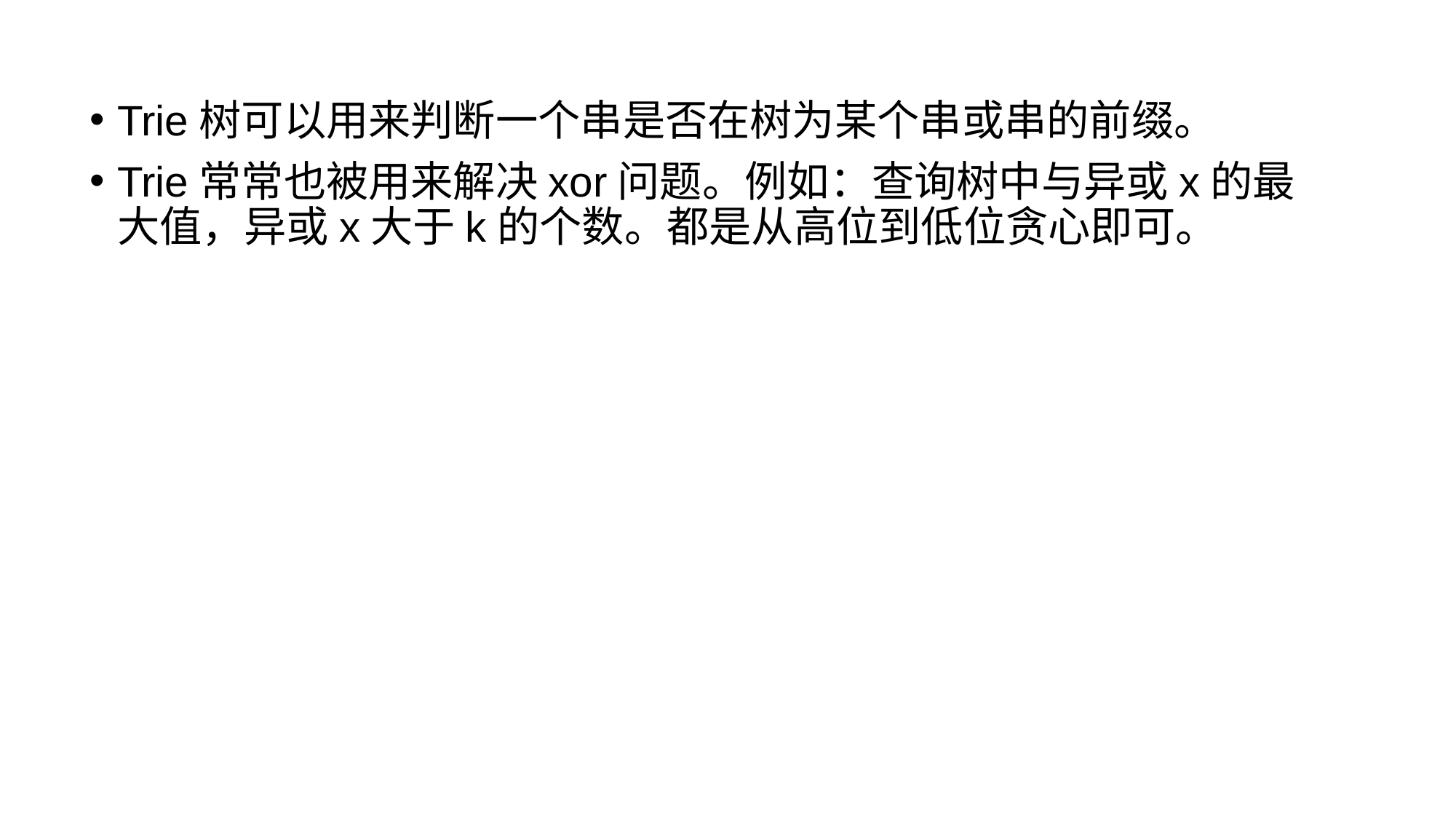

Trie树可以用来判断一个串是否在树为某个串或串的前缀。
Trie常常也被用来解决xor问题。例如：查询树中与异或x的最大值，异或x大于k的个数。都是从高位到低位贪心即可。